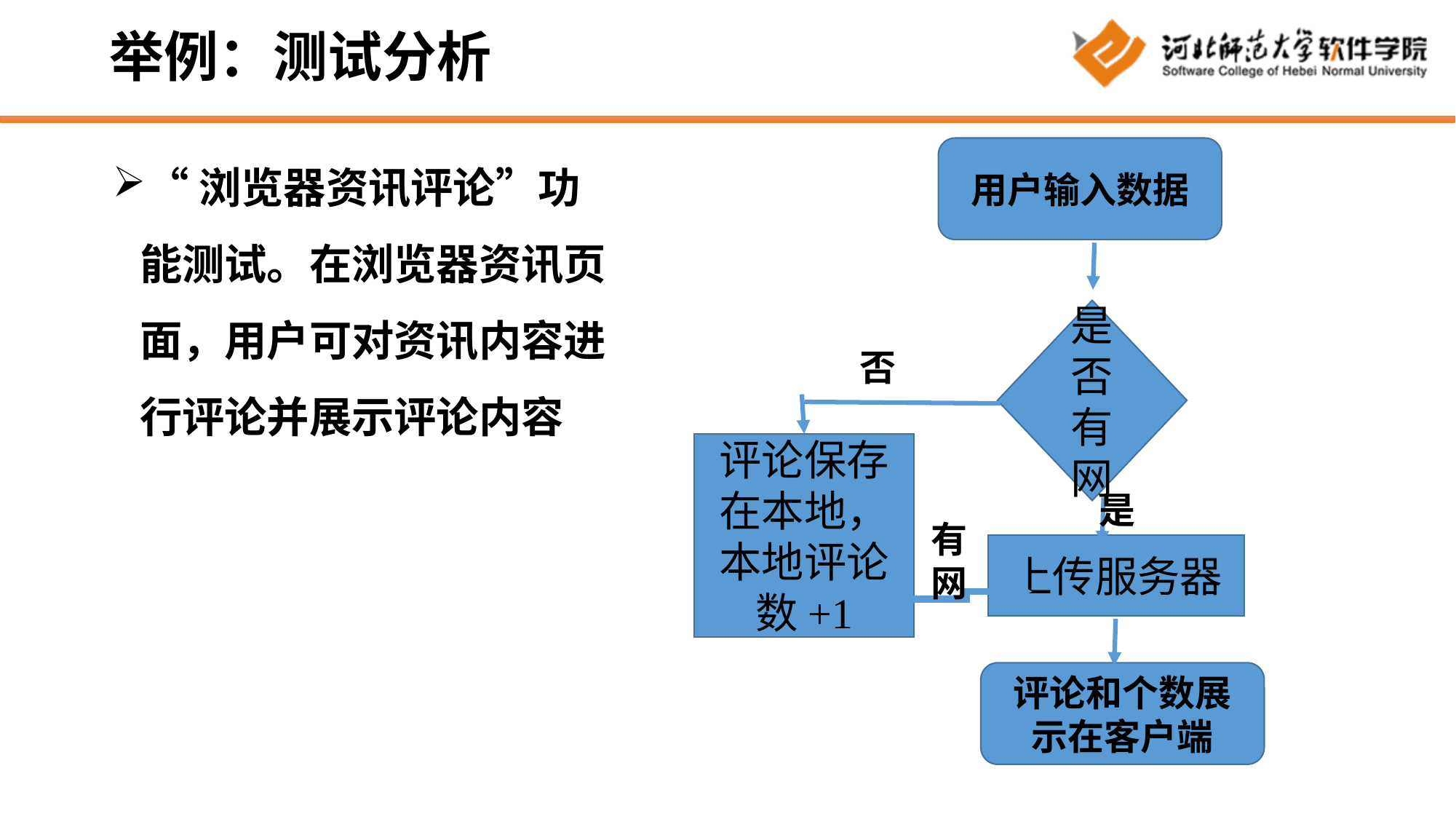

# 举例：测试分析
“浏览器资讯评论”功能测试。在浏览器资讯页面，用户可对资讯内容进行评论并展示评论内容
用户输入数据
是否有网
否
评论保存在本地，本地评论数+1
是
有网
上传服务器
评论和个数展示在客户端